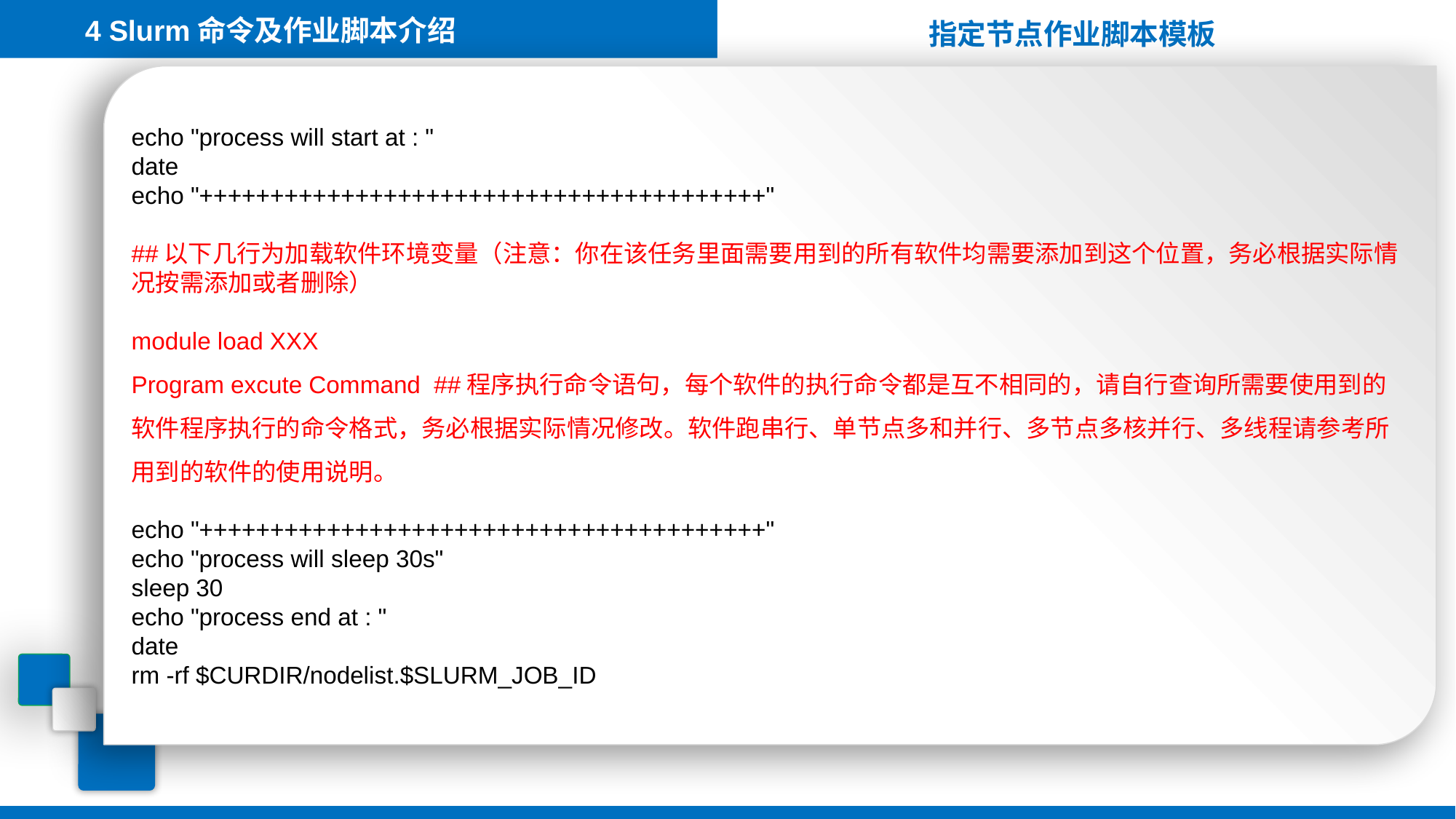

4 Slurm命令及作业脚本介绍

指定节点作业脚本模板
echo "process will start at : "
date
echo "++++++++++++++++++++++++++++++++++++++++"

##以下几行为加载软件环境变量（注意：你在该任务里面需要用到的所有软件均需要添加到这个位置，务必根据实际情况按需添加或者删除）

module load XXX
Program excute Command  ##程序执行命令语句，每个软件的执行命令都是互不相同的，请自行查询所需要使用到的软件程序执行的命令格式，务必根据实际情况修改。软件跑串行、单节点多和并行、多节点多核并行、多线程请参考所用到的软件的使用说明。

echo "++++++++++++++++++++++++++++++++++++++++"
echo "process will sleep 30s"
sleep 30
echo "process end at : "
date
rm -rf $CURDIR/nodelist.$SLURM_JOB_ID